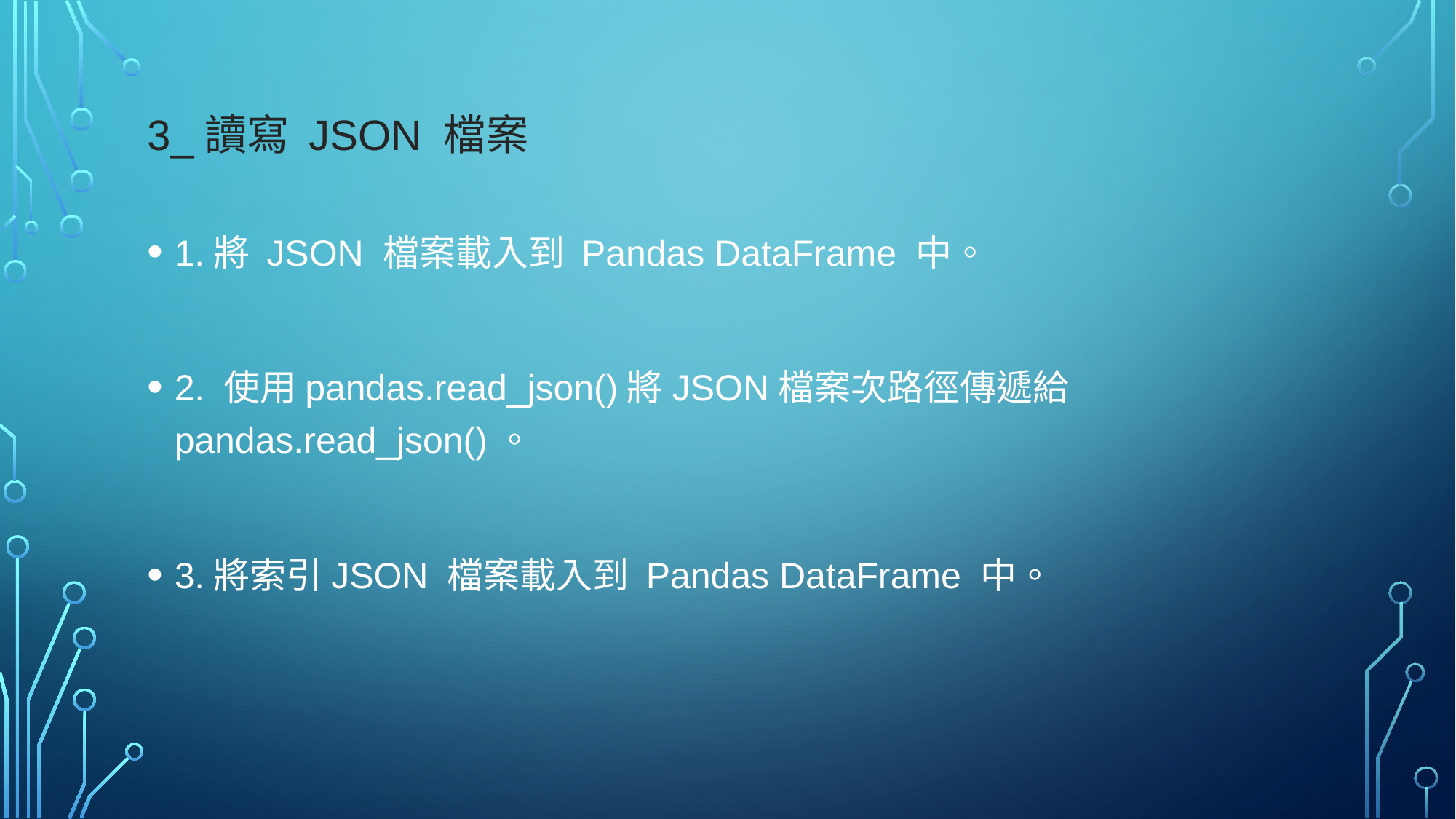

# 3_讀寫 JSON 檔案
1.將 JSON 檔案載入到 Pandas DataFrame 中。

2. 使用pandas.read_json()將JSON檔案次路徑傳遞給pandas.read_json()。

3.將索引JSON 檔案載入到 Pandas DataFrame 中。